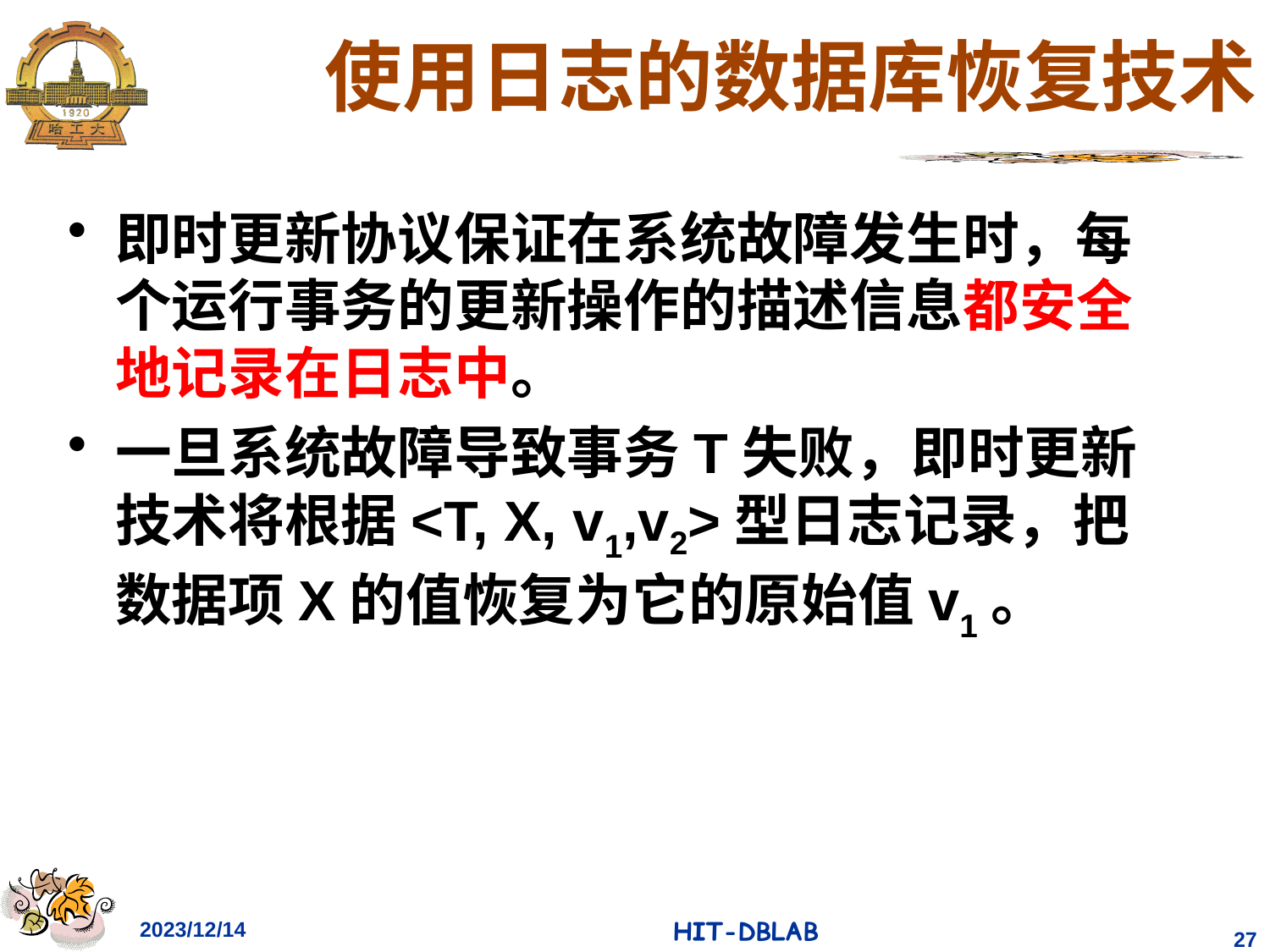

# 使用日志的数据库恢复技术
即时更新协议保证在系统故障发生时，每个运行事务的更新操作的描述信息都安全地记录在日志中。
一旦系统故障导致事务T失败，即时更新技术将根据<T, X, v1,v2>型日志记录，把数据项X的值恢复为它的原始值v1。
2023/12/14
HIT-DBLAB
27